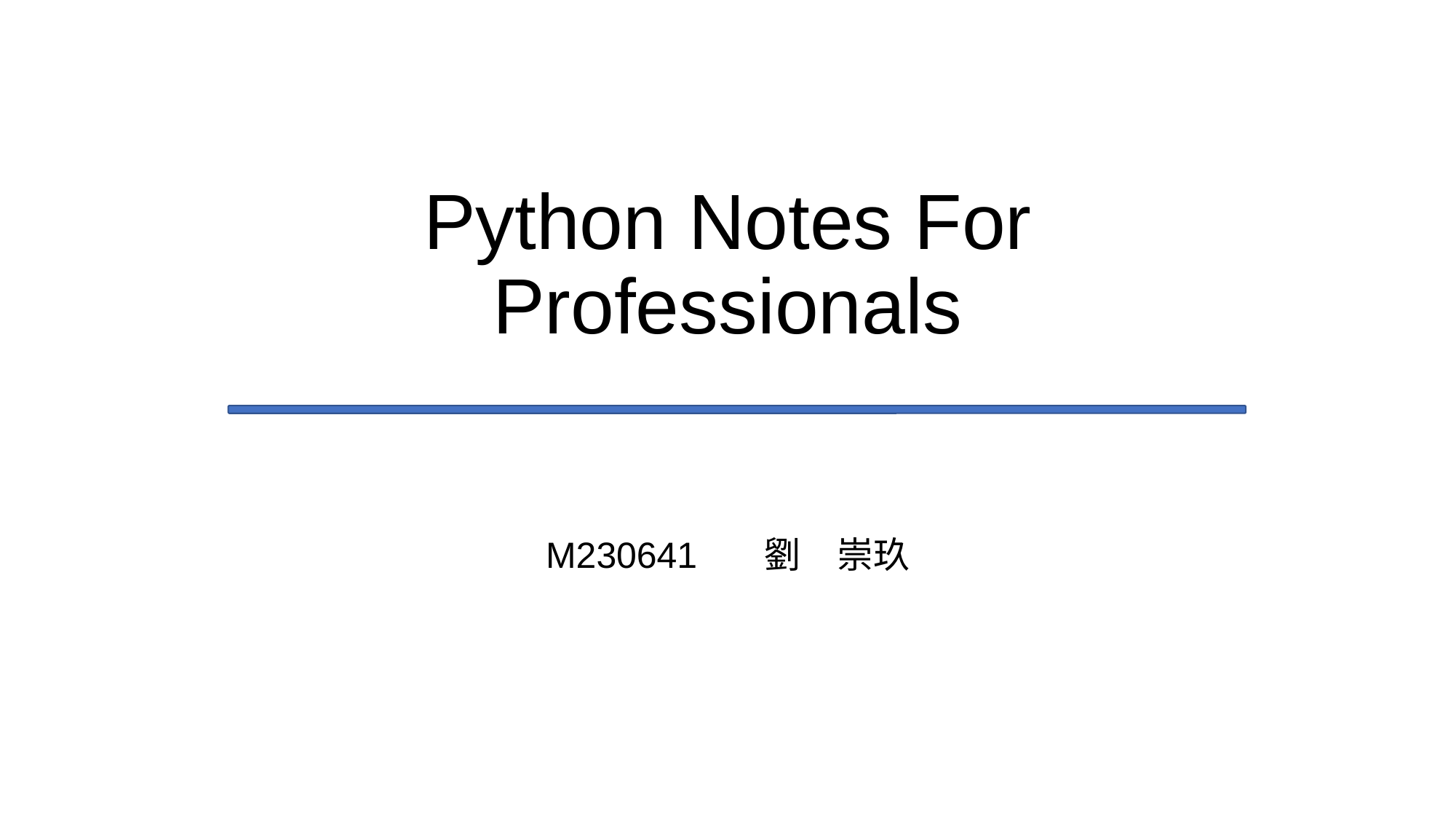

# Python Notes For Professionals

M230641	劉　崇玖